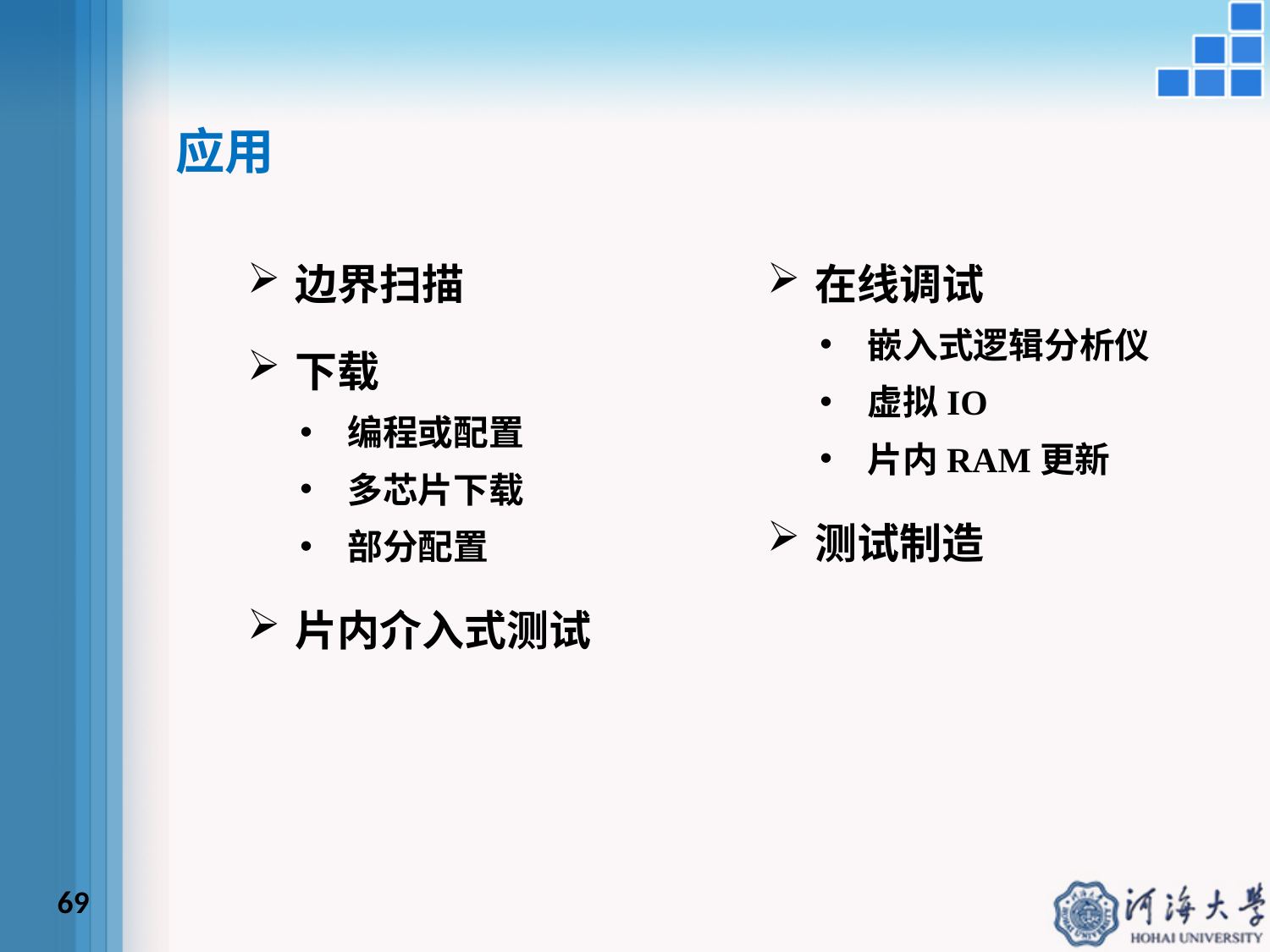

应用
边界扫描
下载
编程或配置
多芯片下载
部分配置
片内介入式测试
在线调试
嵌入式逻辑分析仪
虚拟IO
片内RAM更新
测试制造
69